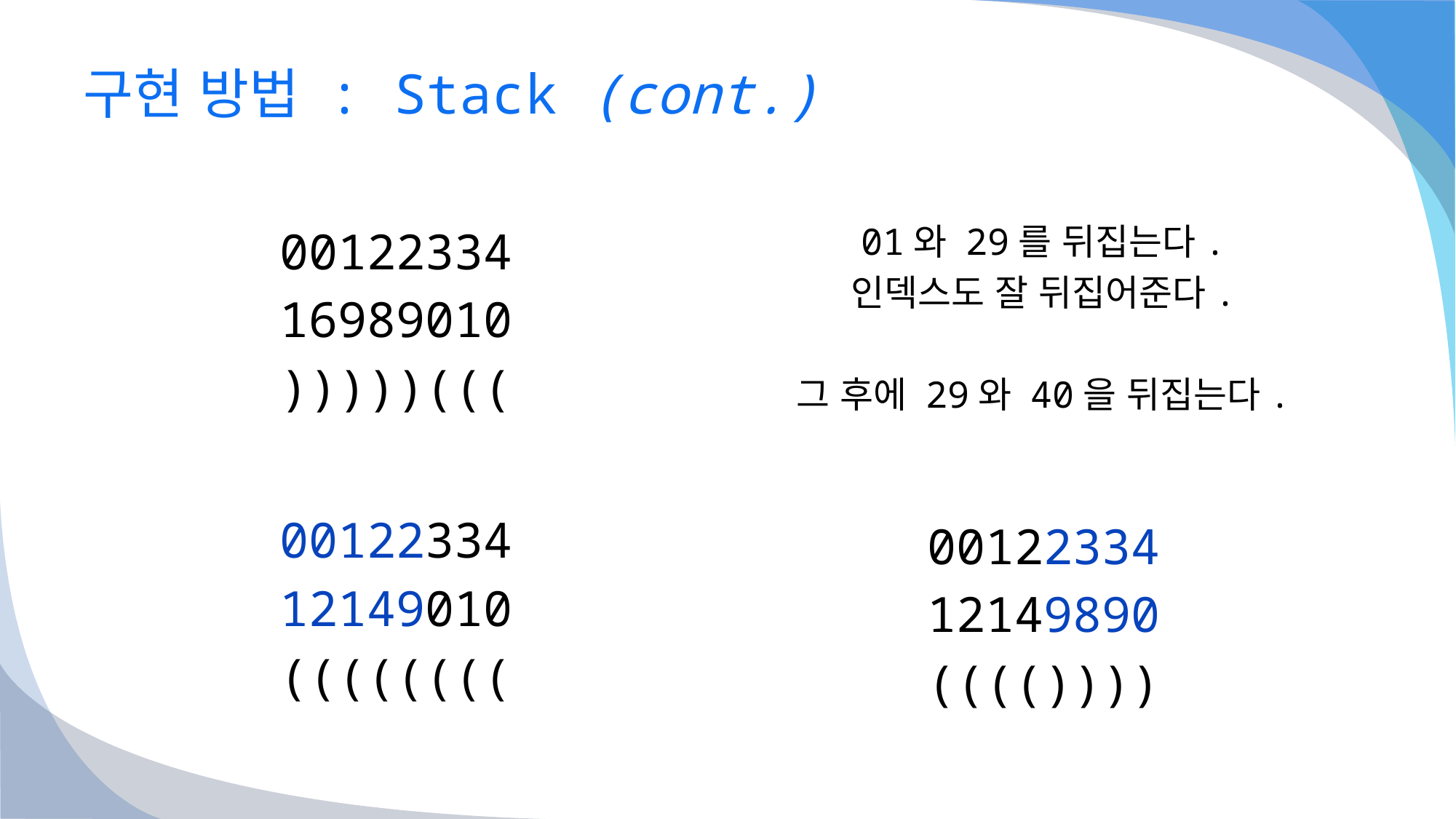

# 구현 방법 : Stack (cont.)

00122334
16989010
)))))(((

00122334
12149010
((((((((

01와 29를 뒤집는다.
인덱스도 잘 뒤집어준다.

그 후에 29와 40을 뒤집는다.

00122334
12149890
(((())))